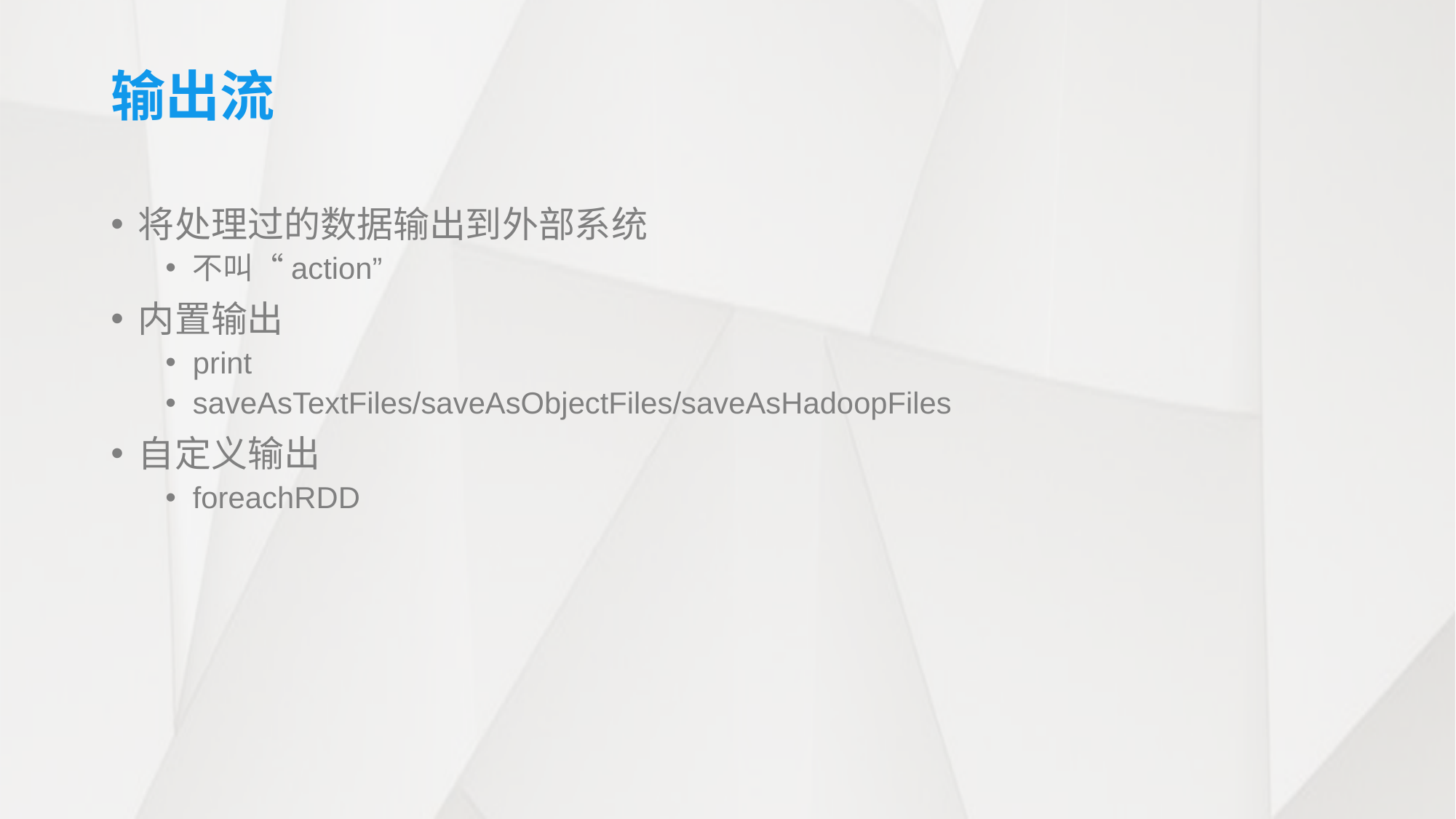

# 输出流
将处理过的数据输出到外部系统
不叫“action”
内置输出
print
saveAsTextFiles/saveAsObjectFiles/saveAsHadoopFiles
自定义输出
foreachRDD